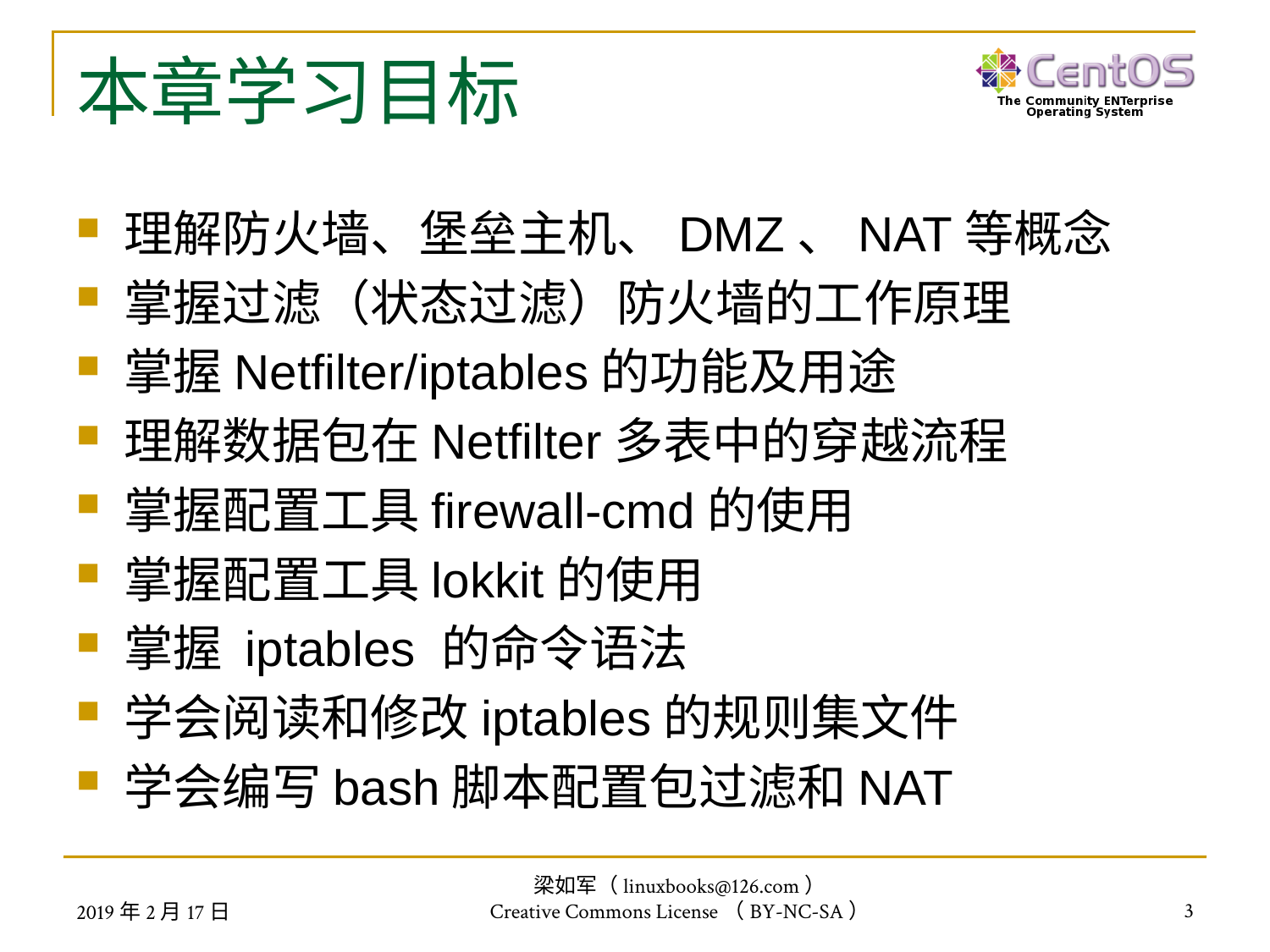

# 本章学习目标
理解防火墙、堡垒主机、DMZ、NAT等概念
掌握过滤（状态过滤）防火墙的工作原理
掌握Netfilter/iptables的功能及用途
理解数据包在Netfilter多表中的穿越流程
掌握配置工具firewall-cmd的使用
掌握配置工具lokkit的使用
掌握 iptables 的命令语法
学会阅读和修改iptables的规则集文件
学会编写bash脚本配置包过滤和NAT
梁如军（linuxbooks@126.com）
Creative Commons License（BY-NC-SA）
2019年2月17日
3